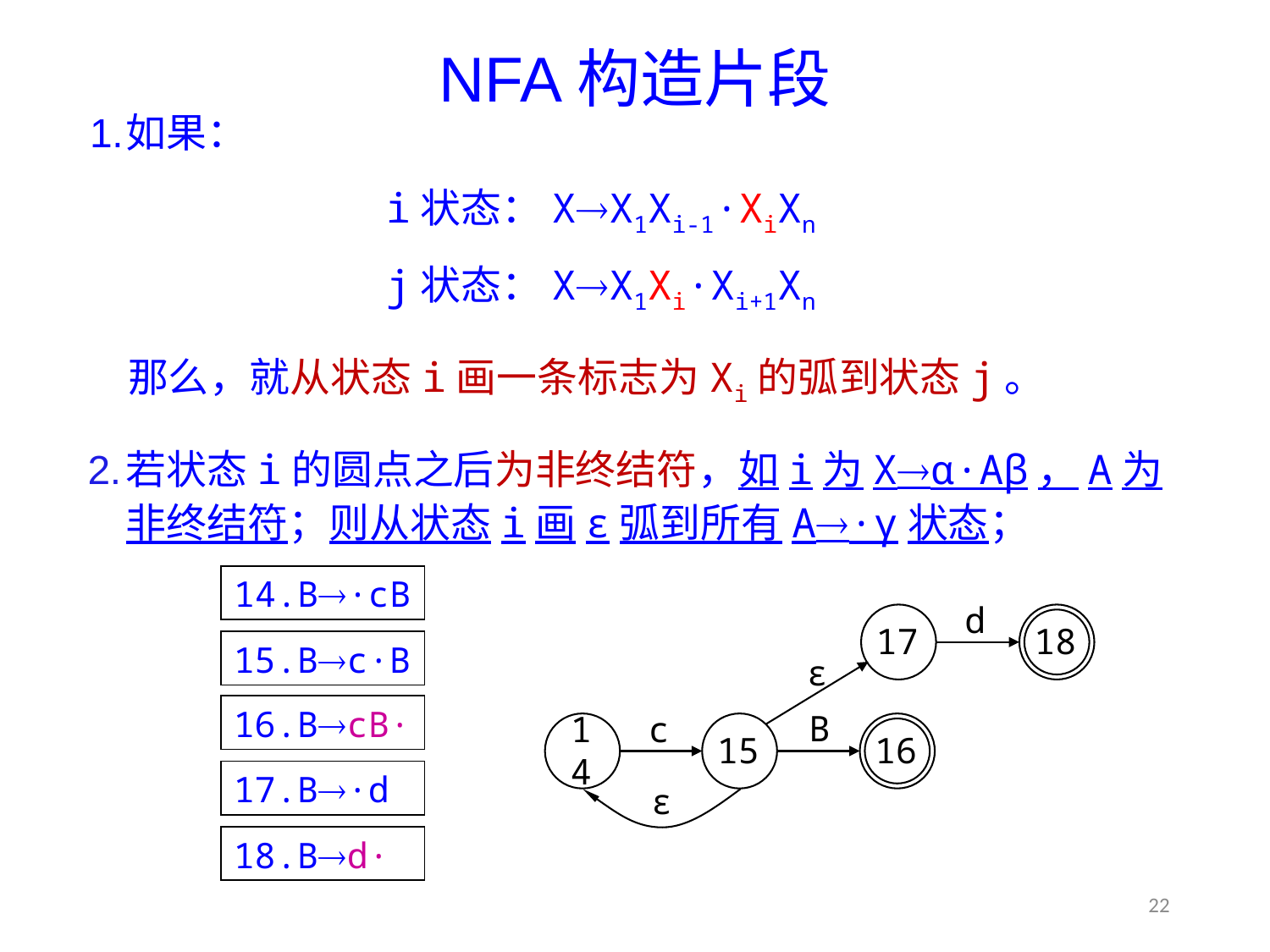

# NFA构造片段
如果：
i状态：X→X1Xi-1·XiXn
j状态：X→X1Xi·Xi+1Xn
那么，就从状态i画一条标志为Xi的弧到状态j。
若状态i的圆点之后为非终结符，如i为X→α·Aβ，A为非终结符；则从状态i画ε弧到所有A→·γ状态；
14.B→·cB
15.B→c·B
16.B→cB·
17.B→·d
18.B→d·

17

18

d
ε
B
c

14

15

16

ε

22